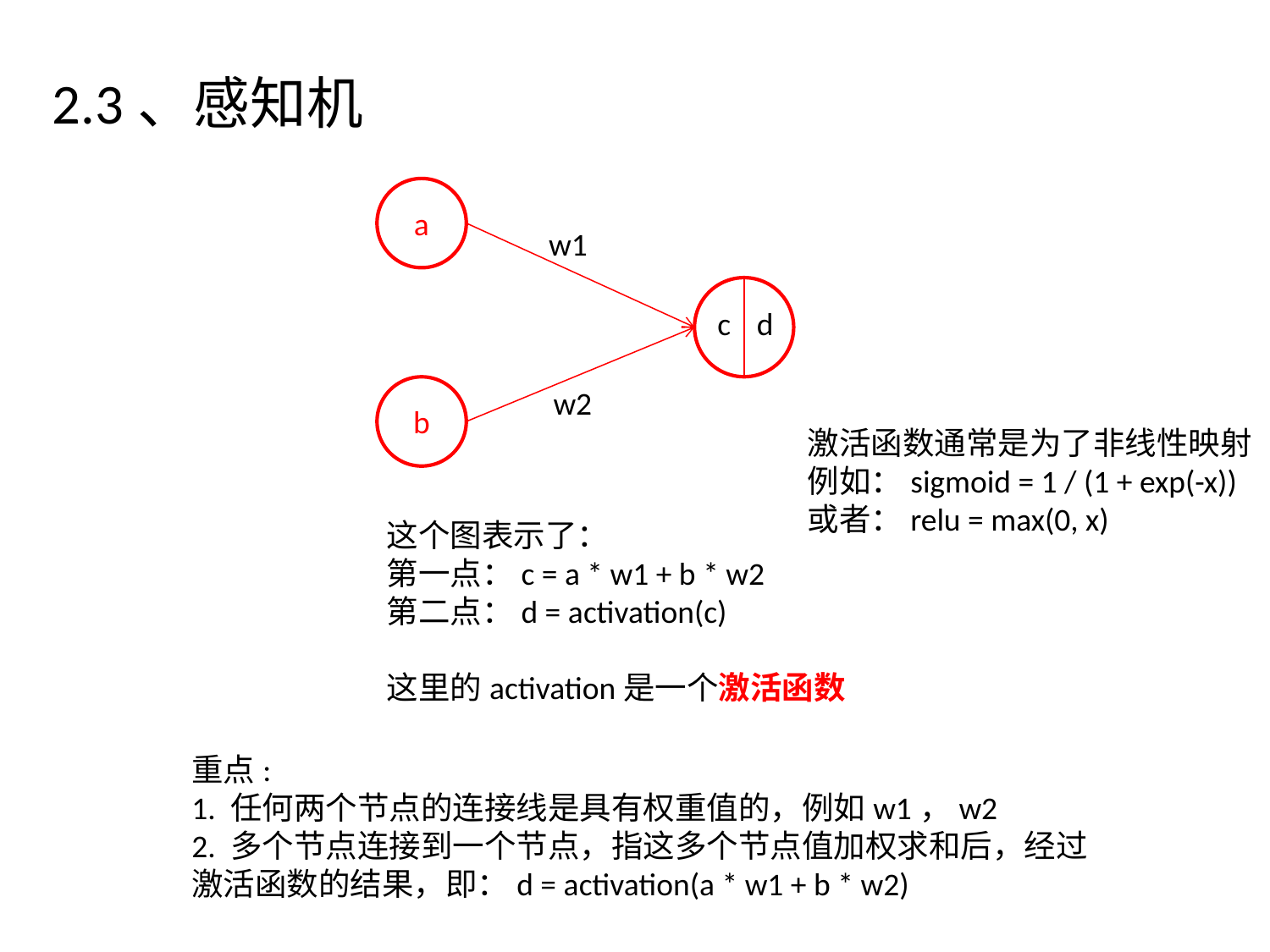

2.3、感知机
a
w1

c
d
b
w2
激活函数通常是为了非线性映射
例如：sigmoid = 1 / (1 + exp(-x))
或者：relu = max(0, x)
这个图表示了：
第一点：c = a * w1 + b * w2
第二点：d = activation(c)

这里的activation是一个激活函数
重点:
1. 任何两个节点的连接线是具有权重值的，例如w1，w2
2. 多个节点连接到一个节点，指这多个节点值加权求和后，经过
激活函数的结果，即：d = activation(a * w1 + b * w2)